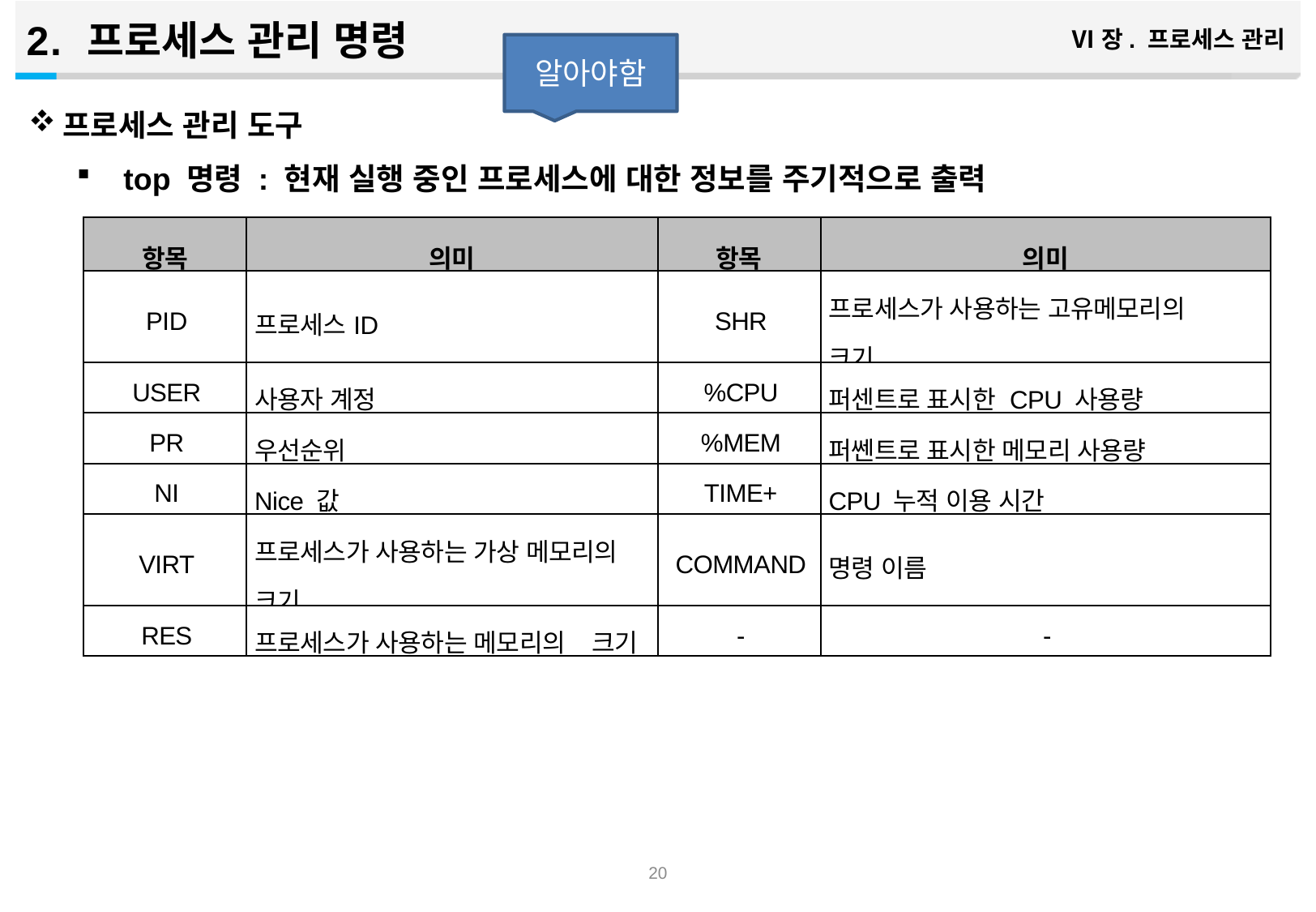

프로세스 관리 명령
Ⅵ장. 프로세스 관리
알아야함
프로세스 관리 도구
top 명령 : 현재 실행 중인 프로세스에 대한 정보를 주기적으로 출력
| 항목 | 의미 | 항목 | 의미 |
| --- | --- | --- | --- |
| PID | 프로세스ID | SHR | 프로세스가 사용하는 고유메모리의 크기 |
| USER | 사용자 계정 | %CPU | 퍼센트로 표시한 CPU 사용량 |
| PR | 우선순위 | %MEM | 퍼쎈트로 표시한 메모리 사용량 |
| NI | Nice 값 | TIME+ | CPU 누적 이용 시간 |
| VIRT | 프로세스가 사용하는 가상 메모리의 크기 | COMMAND | 명령 이름 |
| RES | 프로세스가 사용하는 메모리의 크기 | - | - |
20